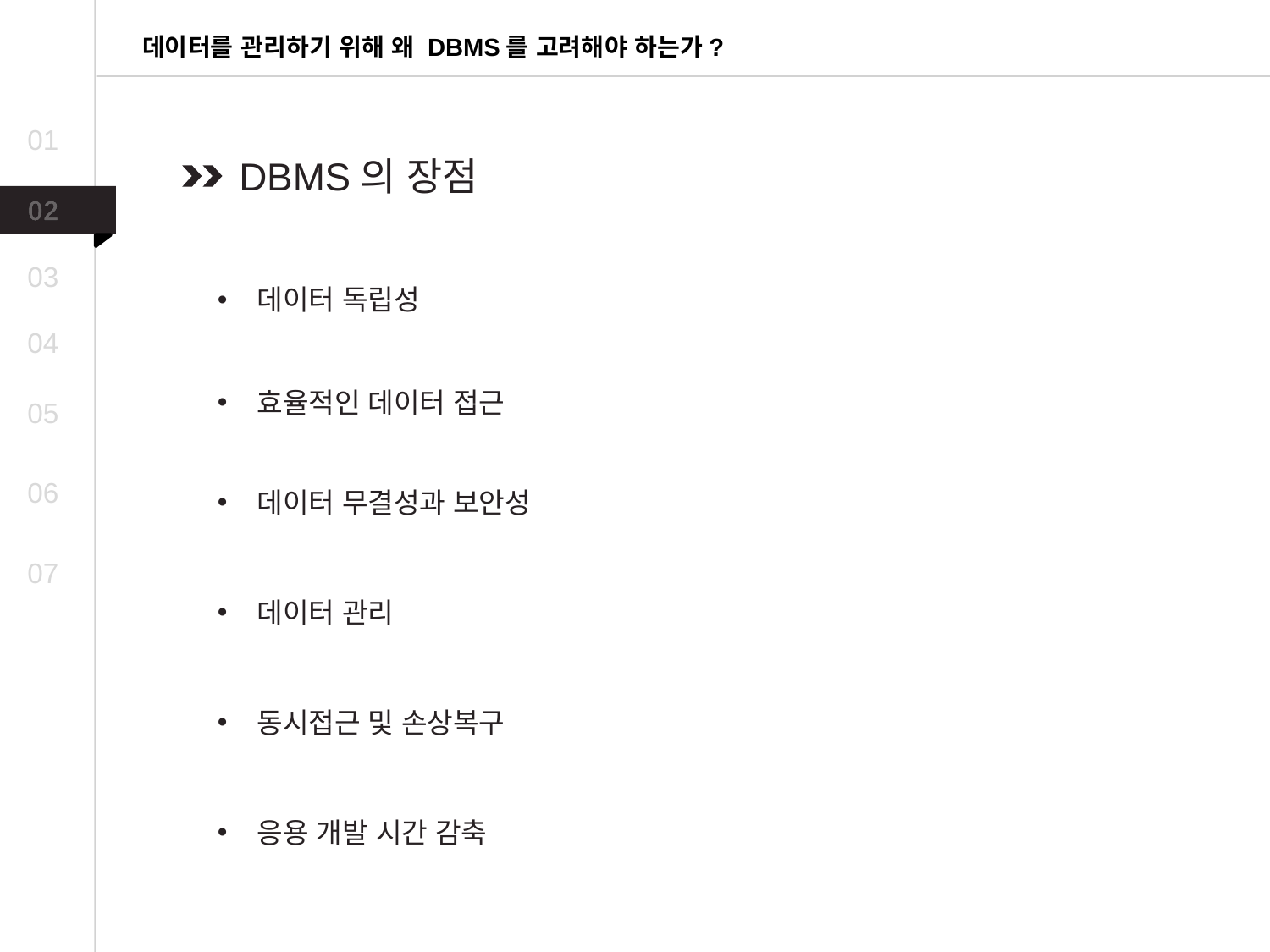

데이터를 관리하기 위해 왜 DBMS를 고려해야 하는가?
01
DBMS의 장점

02

03
데이터 독립성
04
효율적인 데이터 접근
05
06
데이터 무결성과 보안성
07
데이터 관리
동시접근 및 손상복구
응용 개발 시간 감축